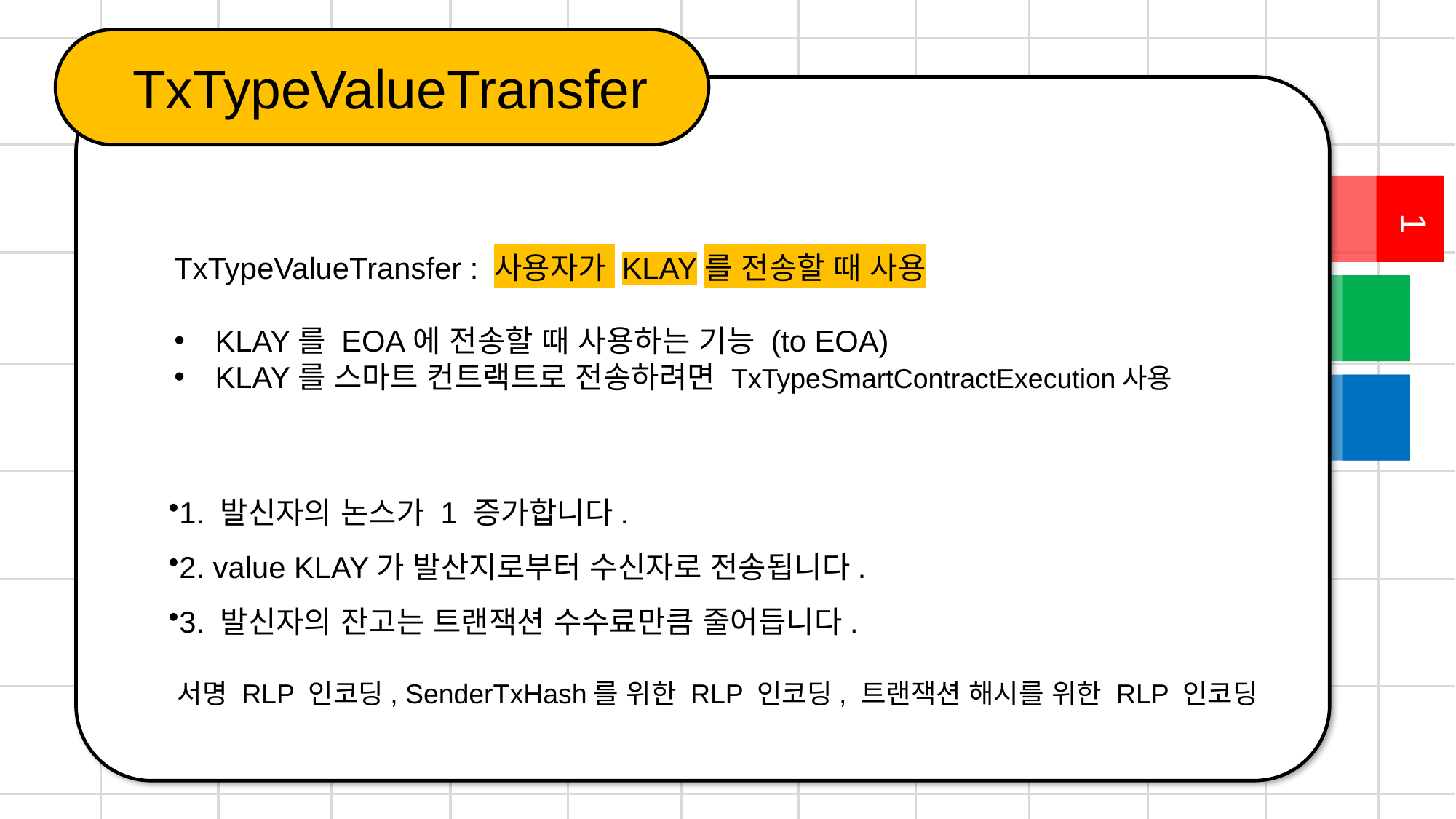

TxTypeValueTransfer

1
TxTypeValueTransfer : 사용자가 KLAY를 전송할 때 사용

KLAY를 EOA에 전송할 때 사용하는 기능 (to EOA)
KLAY를 스마트 컨트랙트로 전송하려면 TxTypeSmartContractExecution사용

1. 발신자의 논스가 1 증가합니다.
2. value KLAY가 발산지로부터 수신자로 전송됩니다.
3. 발신자의 잔고는 트랜잭션 수수료만큼 줄어듭니다.
서명 RLP 인코딩, SenderTxHash를 위한 RLP 인코딩, 트랜잭션 해시를 위한 RLP 인코딩